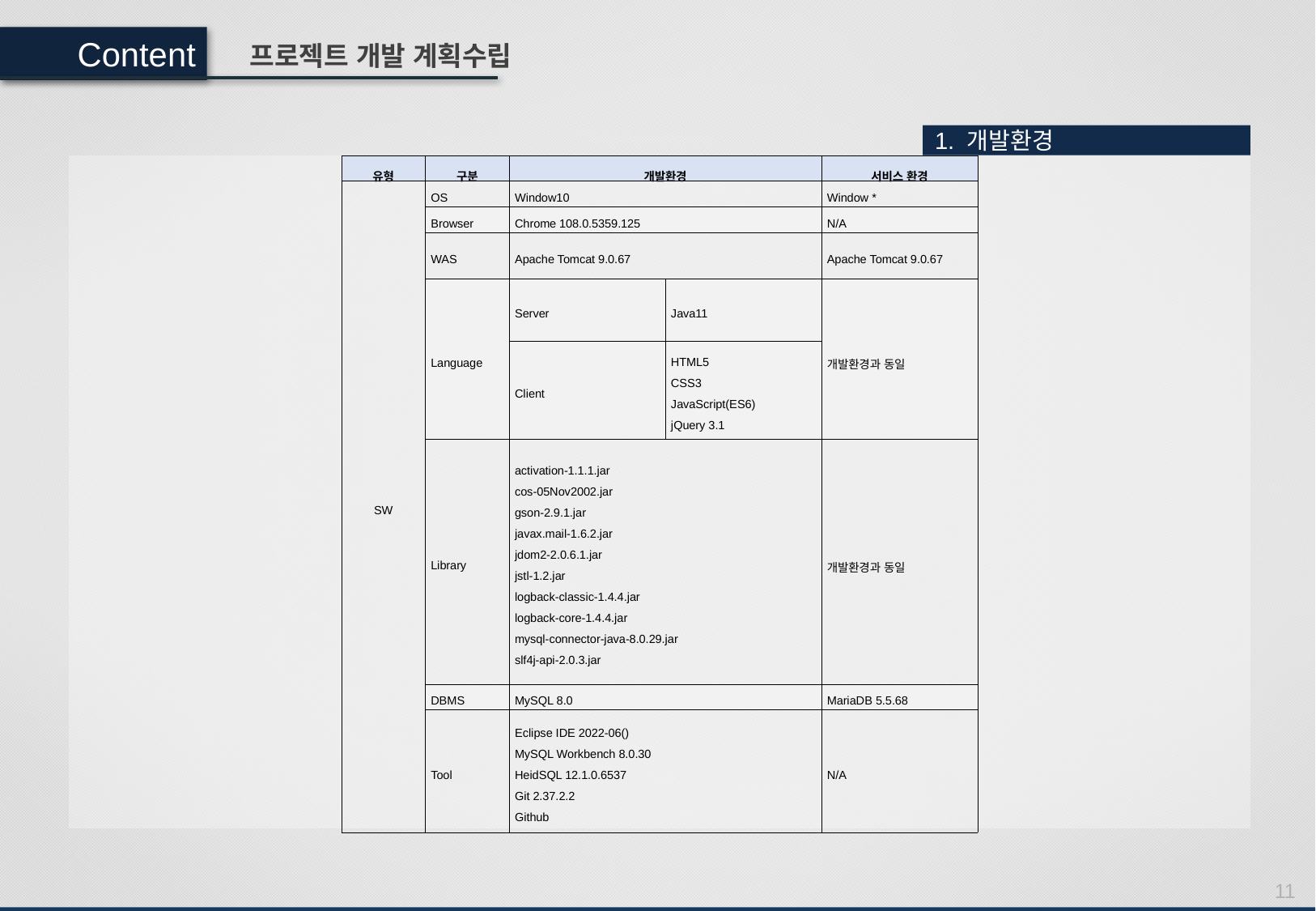

Content
프로젝트 개발 계획수립
1. 개발환경

| 유형 | 구분 | 개발환경 |  | 서비스 환경 |
| --- | --- | --- | --- | --- |
| SW | OS | Window10 |  | Window \* |
|  | Browser | Chrome 108.0.5359.125 |  | N/A |
|  | WAS | Apache Tomcat 9.0.67 |  | Apache Tomcat 9.0.67 |
|  | Language | Server | Java11 | 개발환경과 동일 |
|  |  | Client | HTML5 CSS3 JavaScript(ES6) jQuery 3.1 |  |
|  | Library | activation-1.1.1.jar cos-05Nov2002.jar gson-2.9.1.jar javax.mail-1.6.2.jar jdom2-2.0.6.1.jar jstl-1.2.jar logback-classic-1.4.4.jar logback-core-1.4.4.jar mysql-connector-java-8.0.29.jar slf4j-api-2.0.3.jar |  | 개발환경과 동일 |
|  | DBMS | MySQL 8.0 |  | MariaDB 5.5.68 |
|  | Tool | Eclipse IDE 2022-06() MySQL Workbench 8.0.30 HeidSQL 12.1.0.6537 Git 2.37.2.2 Github |  | N/A |

11